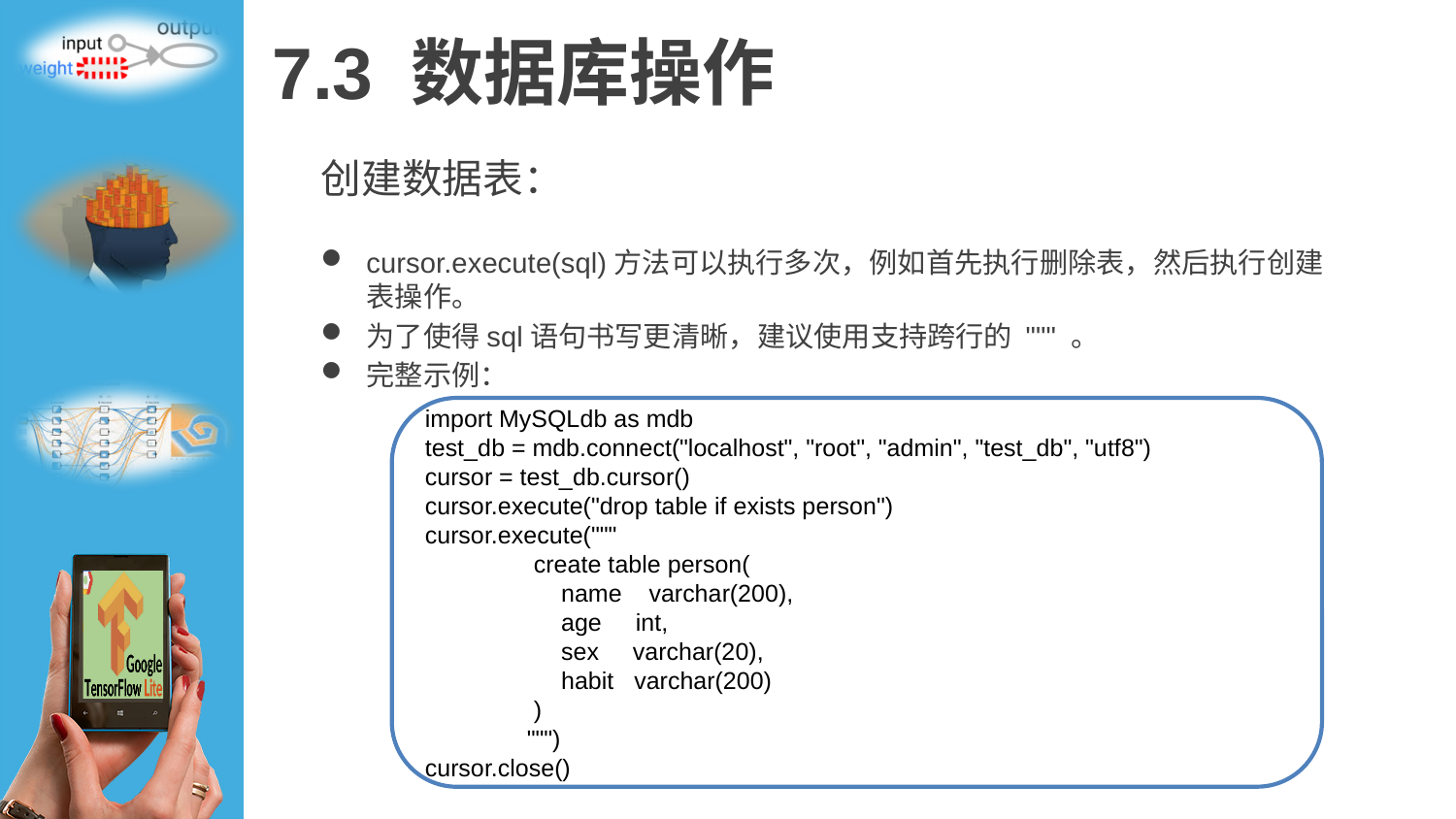

# 7.3 数据库操作
创建数据表：
cursor.execute(sql)方法可以执行多次，例如首先执行删除表，然后执行创建表操作。
为了使得sql语句书写更清晰，建议使用支持跨行的 """ 。
完整示例：

import MySQLdb as mdb
test_db = mdb.connect("localhost", "root", "admin", "test_db", "utf8")
cursor = test_db.cursor()
cursor.execute("drop table if exists person")
cursor.execute("""
                create table person(
                    name    varchar(200),
                    age     int,
                    sex     varchar(20),
                    habit   varchar(200)
                )
               """)
cursor.close()